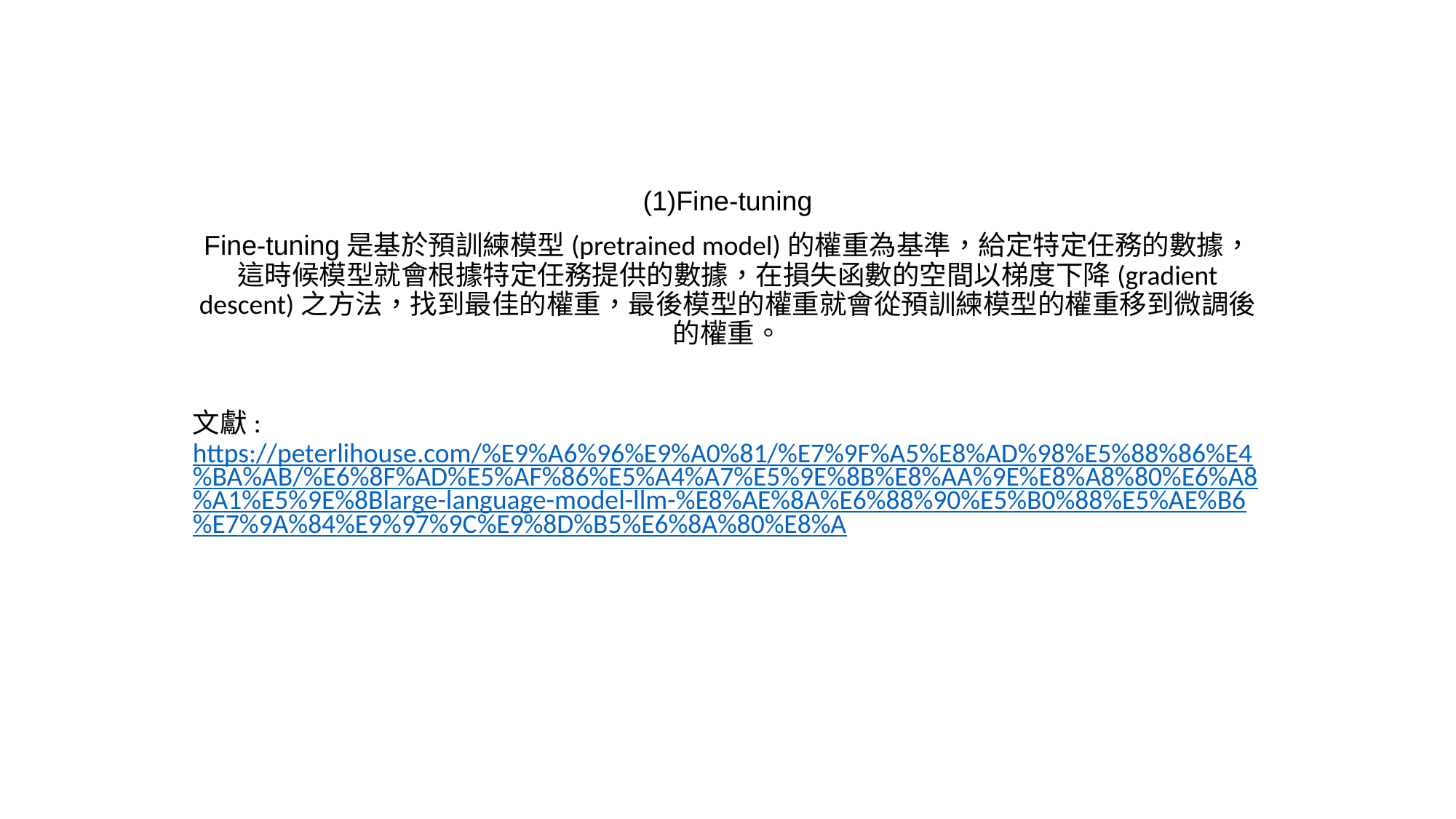

(1)Fine-tuning
Fine-tuning是基於預訓練模型(pretrained model)的權重為基準，給定特定任務的數據，這時候模型就會根據特定任務提供的數據，在損失函數的空間以梯度下降(gradient descent)之方法，找到最佳的權重，最後模型的權重就會從預訓練模型的權重移到微調後的權重。

文獻: https://peterlihouse.com/%E9%A6%96%E9%A0%81/%E7%9F%A5%E8%AD%98%E5%88%86%E4%BA%AB/%E6%8F%AD%E5%AF%86%E5%A4%A7%E5%9E%8B%E8%AA%9E%E8%A8%80%E6%A8%A1%E5%9E%8Blarge-language-model-llm-%E8%AE%8A%E6%88%90%E5%B0%88%E5%AE%B6%E7%9A%84%E9%97%9C%E9%8D%B5%E6%8A%80%E8%A